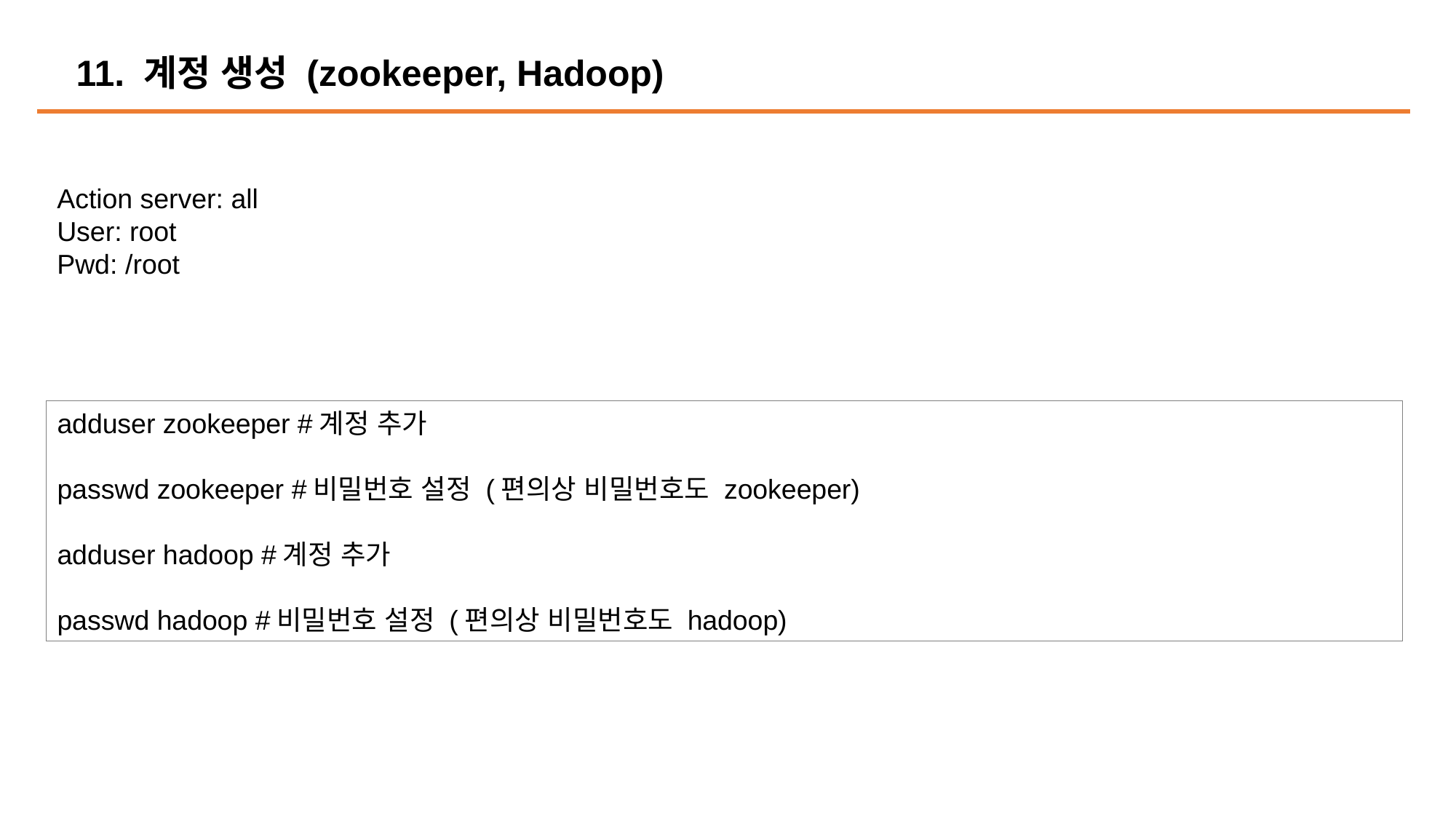

11. 계정 생성 (zookeeper, Hadoop)
Action server: all
User: root
Pwd: /root
adduser zookeeper #계정 추가

passwd zookeeper #비밀번호 설정 (편의상 비밀번호도 zookeeper)

adduser hadoop #계정 추가

passwd hadoop #비밀번호 설정 (편의상 비밀번호도 hadoop)